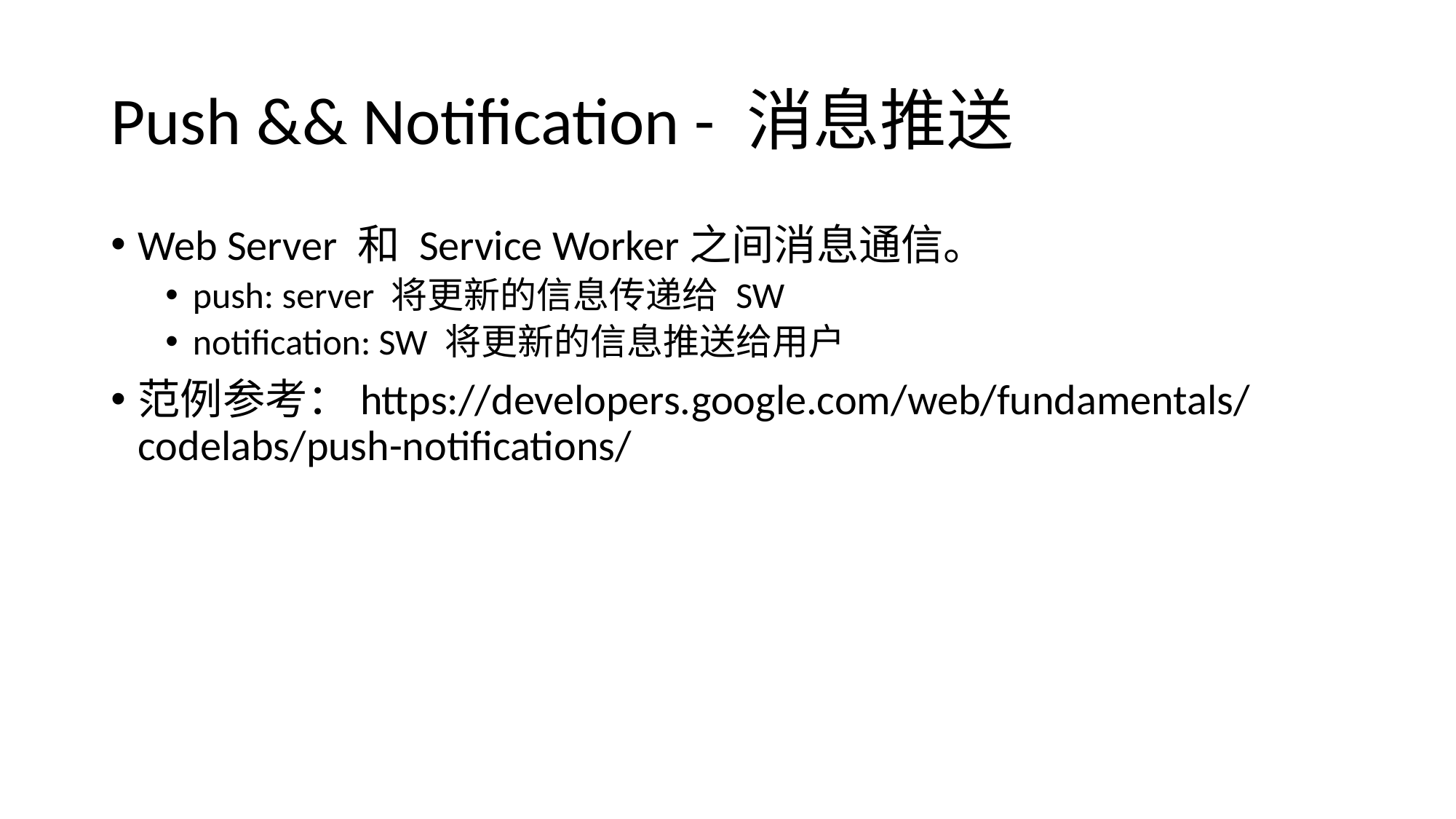

# Push && Notification - 消息推送
Web Server 和 Service Worker之间消息通信。
push: server 将更新的信息传递给 SW
notification: SW 将更新的信息推送给用户
范例参考：https://developers.google.com/web/fundamentals/codelabs/push-notifications/